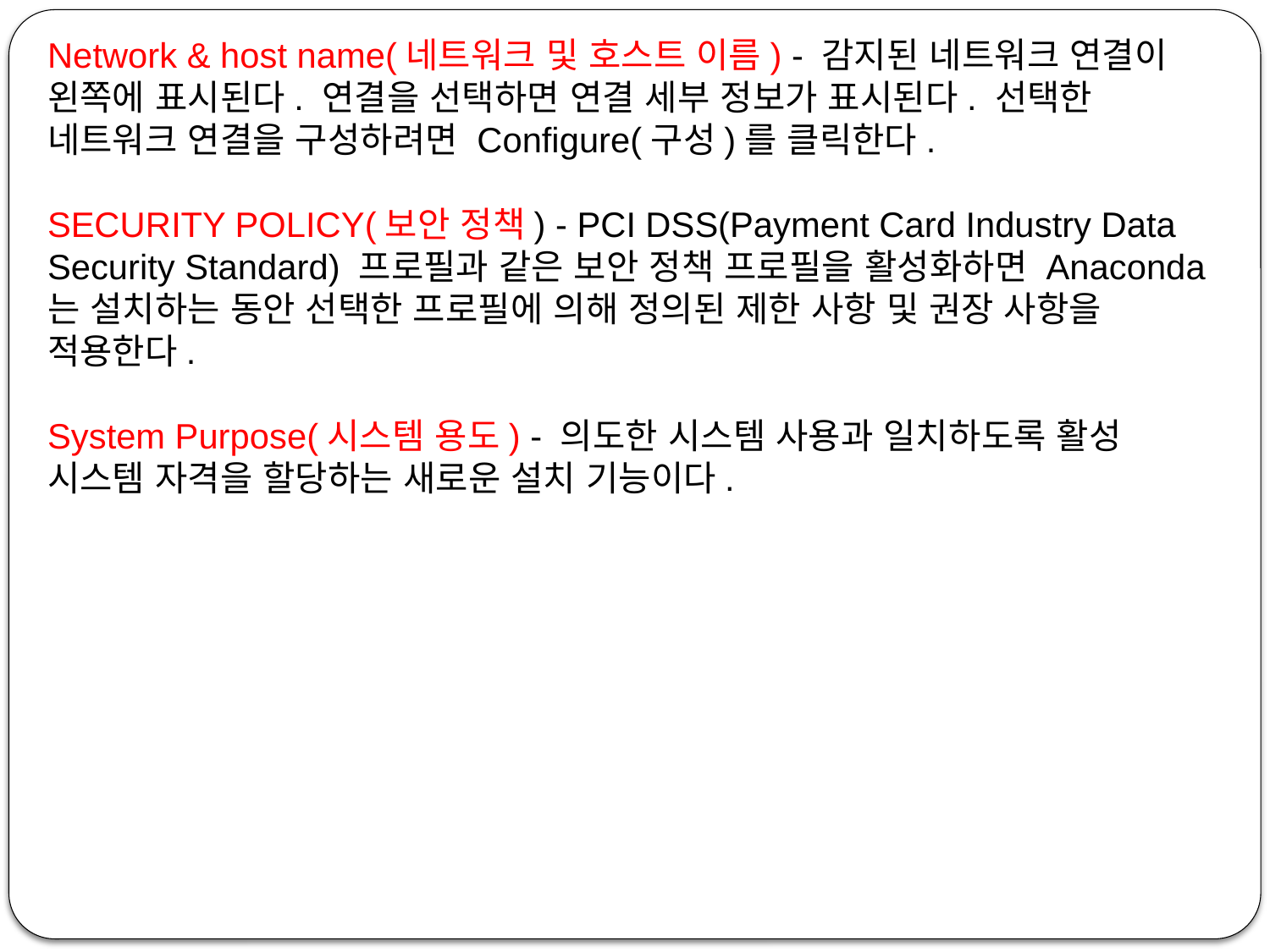

Network & host name(네트워크 및 호스트 이름) - 감지된 네트워크 연결이 왼쪽에 표시된다. 연결을 선택하면 연결 세부 정보가 표시된다. 선택한 네트워크 연결을 구성하려면 Configure(구성)를 클릭한다.

SECURITY POLICY(보안 정책) - PCI DSS(Payment Card Industry Data Security Standard) 프로필과 같은 보안 정책 프로필을 활성화하면 Anaconda는 설치하는 동안 선택한 프로필에 의해 정의된 제한 사항 및 권장 사항을 적용한다.

System Purpose(시스템 용도) - 의도한 시스템 사용과 일치하도록 활성 시스템 자격을 할당하는 새로운 설치 기능이다.